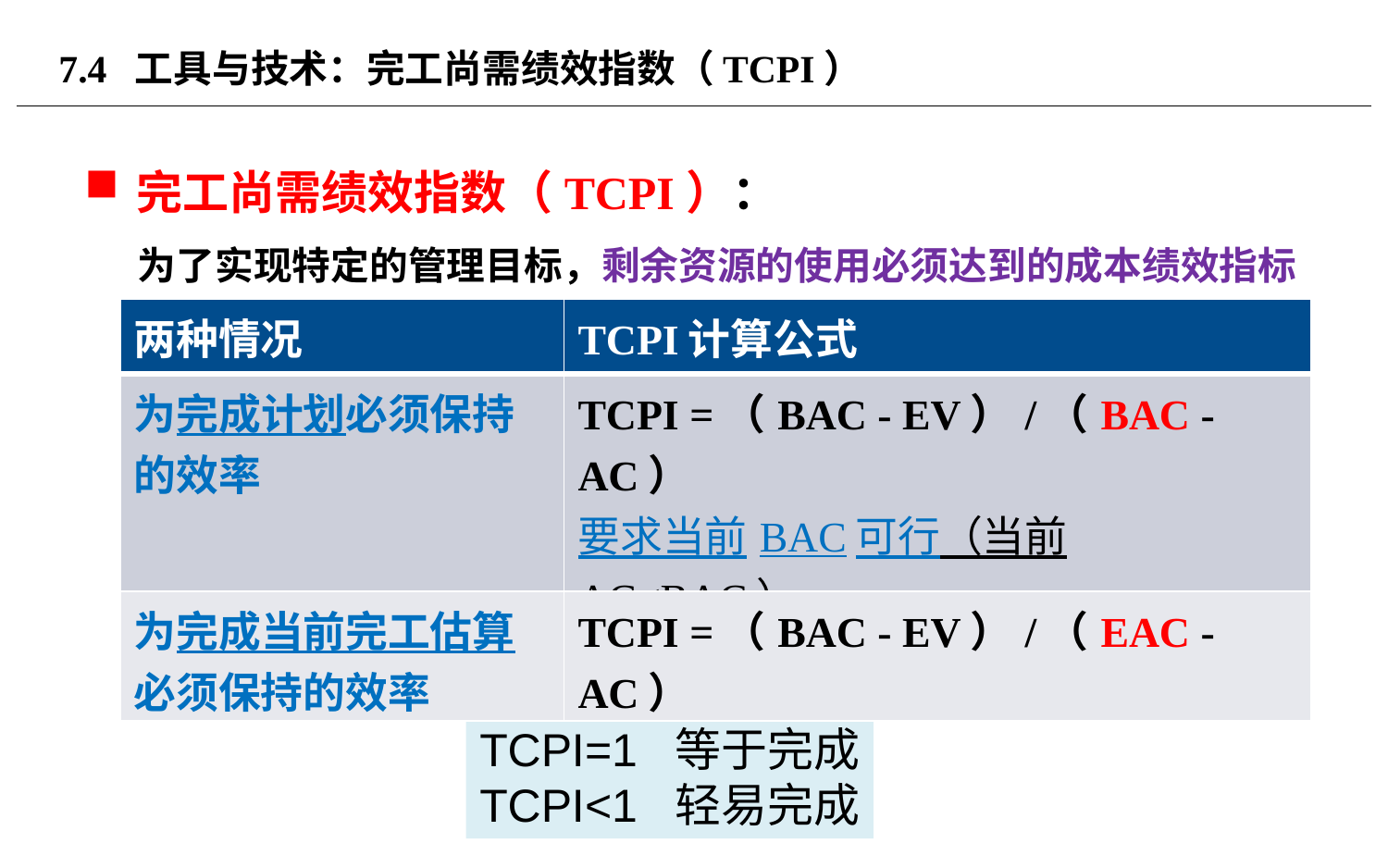

# 7.4  工具与技术：完工尚需绩效指数（TCPI）
完工尚需绩效指数（TCPI）：
     为了实现特定的管理目标，剩余资源的使用必须达到的成本绩效指标

| 两种情况 | TCPI计算公式 |
| --- | --- |
| 为完成计划必须保持的效率 | TCPI =（BAC - EV）/（BAC - AC） 要求当前BAC可行（当前AC<BAC） |
| 为完成当前完工估算必须保持的效率 | TCPI =（BAC - EV）/（EAC - AC） |
TCPI>1  难以完成
TCPI=1  等于完成
TCPI<1  轻易完成